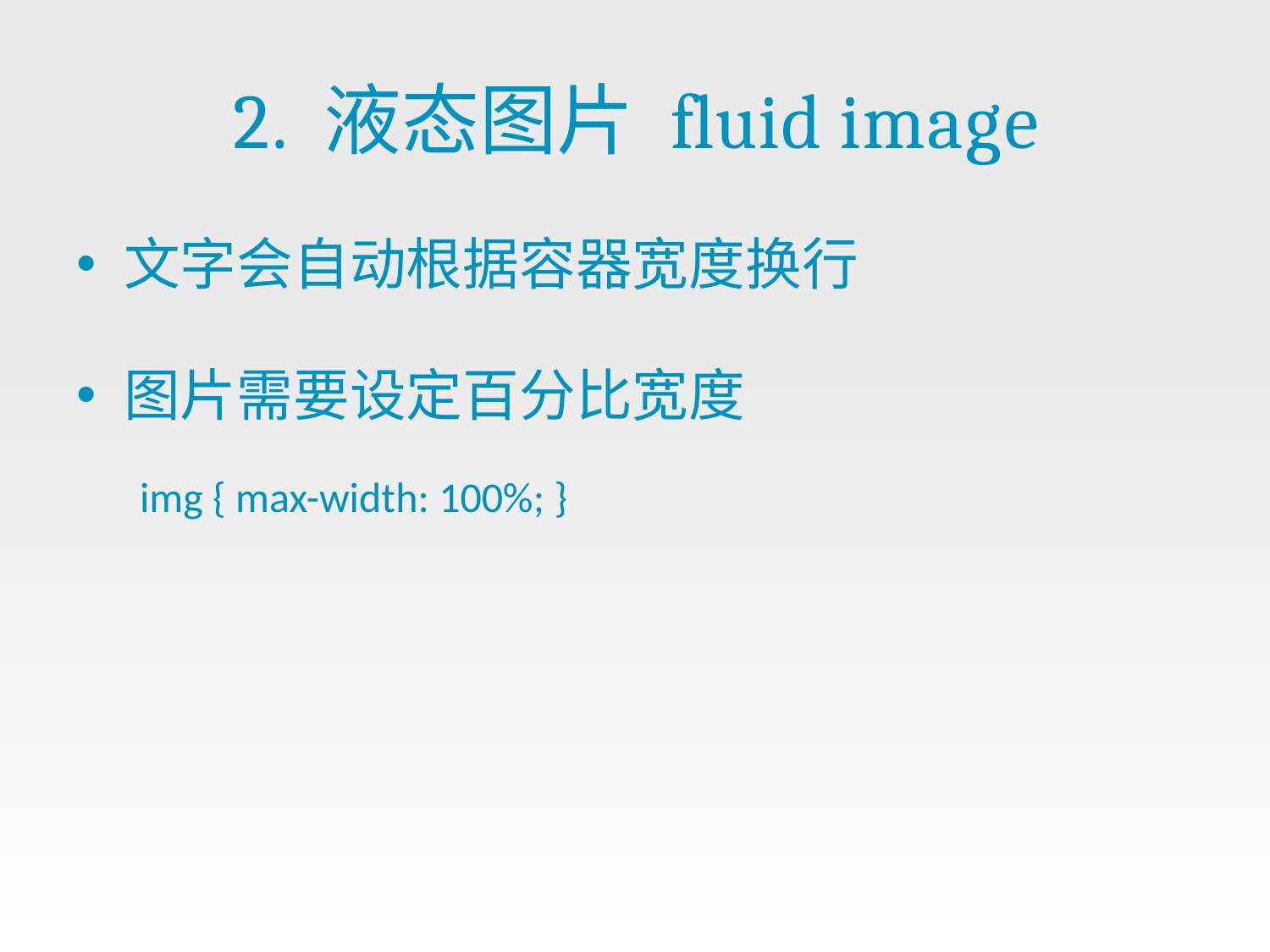

# 2. 液态图片 fluid image
文字会自动根据容器宽度换行
图片需要设定百分比宽度
img { max-width: 100%; }